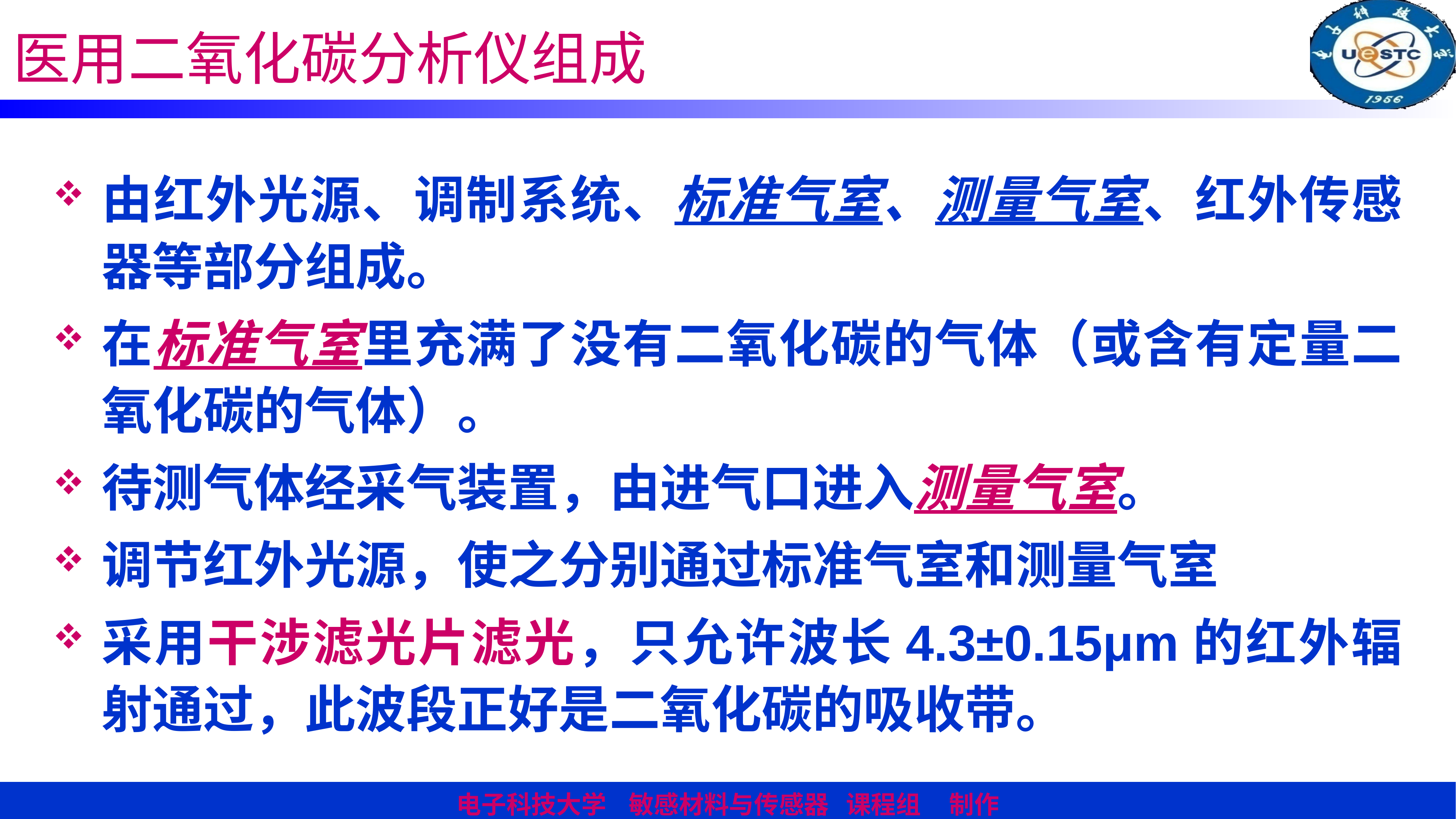

# 医用二氧化碳分析仪组成
由红外光源、调制系统、标准气室、测量气室、红外传感器等部分组成。
在标准气室里充满了没有二氧化碳的气体（或含有定量二氧化碳的气体）。
待测气体经采气装置，由进气口进入测量气室。
调节红外光源，使之分别通过标准气室和测量气室
采用干涉滤光片滤光，只允许波长4.3±0.15μm的红外辐射通过，此波段正好是二氧化碳的吸收带。